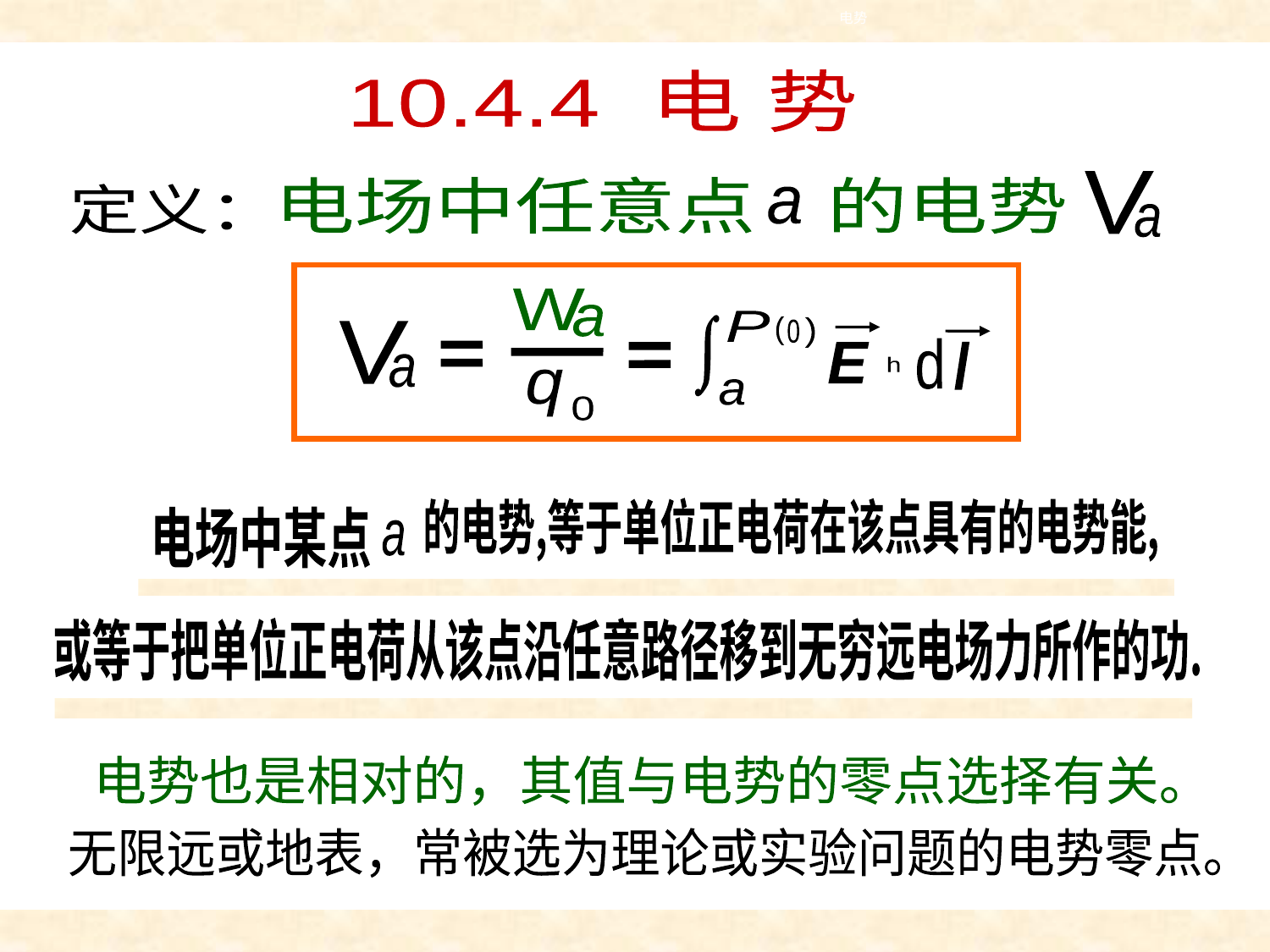

# 电势
10.4.4  电 势
V
a
电场中任意点    的电势
定义：
a

W
a
P
(
)
0

V
a

E

d
l
h

q
0
a
的电势,等于单位正电荷在该点具有的电势能,
电场中某点
a

或等于把单位正电荷从该点沿任意路径移到无穷远电场力所作的功.

电势也是相对的，其值与电势的零点选择有关。
无限远或地表，常被选为理论或实验问题的电势零点。